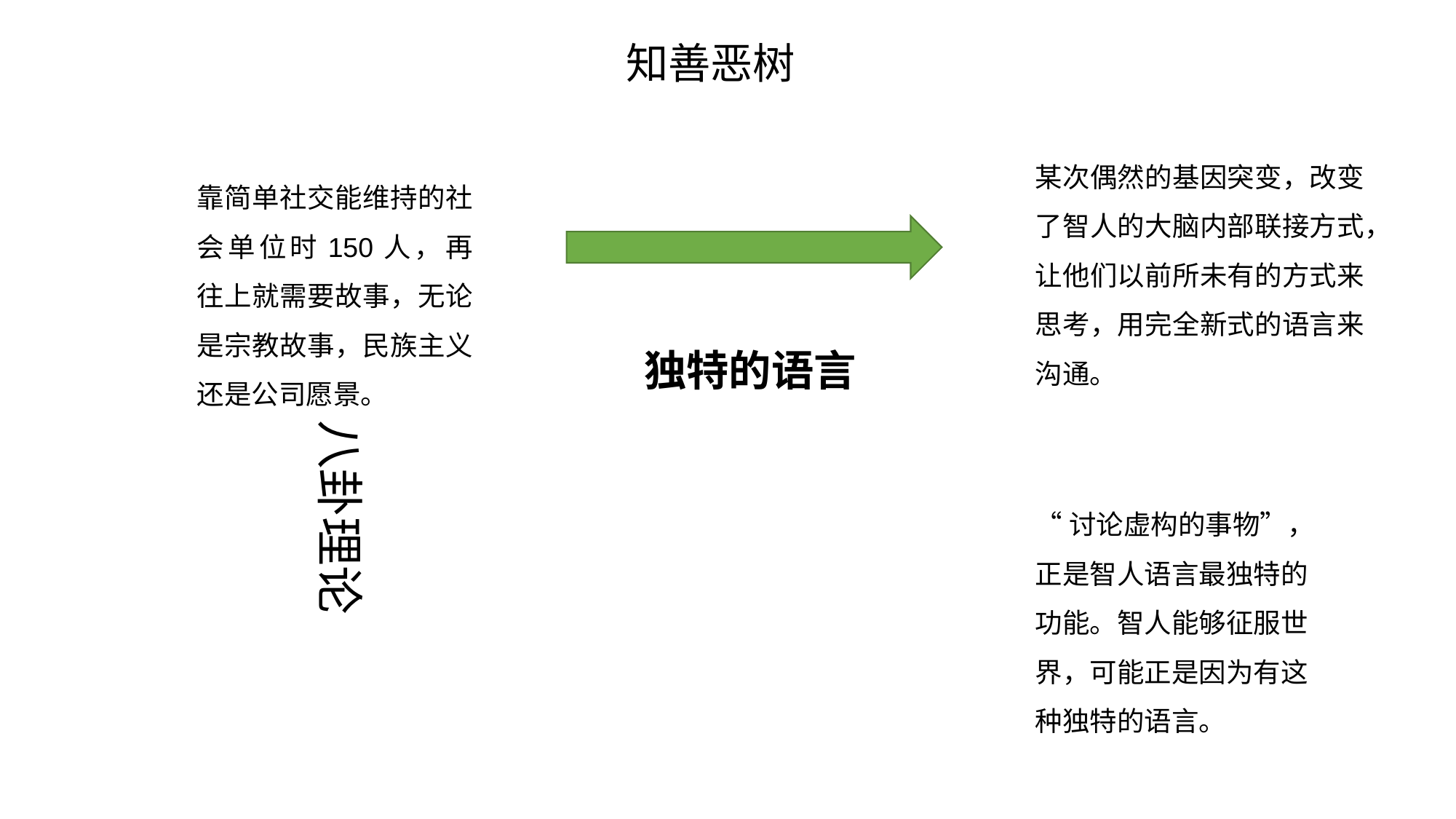

知善恶树
某次偶然的基因突变，改变了智人的大脑内部联接方式，让他们以前所未有的方式来思考，用完全新式的语言来沟通。
靠简单社交能维持的社会单位时150人，再往上就需要故事，无论是宗教故事，民族主义还是公司愿景。

独特的语言
八卦理论
“讨论虚构的事物”，正是智人语言最独特的功能。智人能够征服世界，可能正是因为有这种独特的语言。